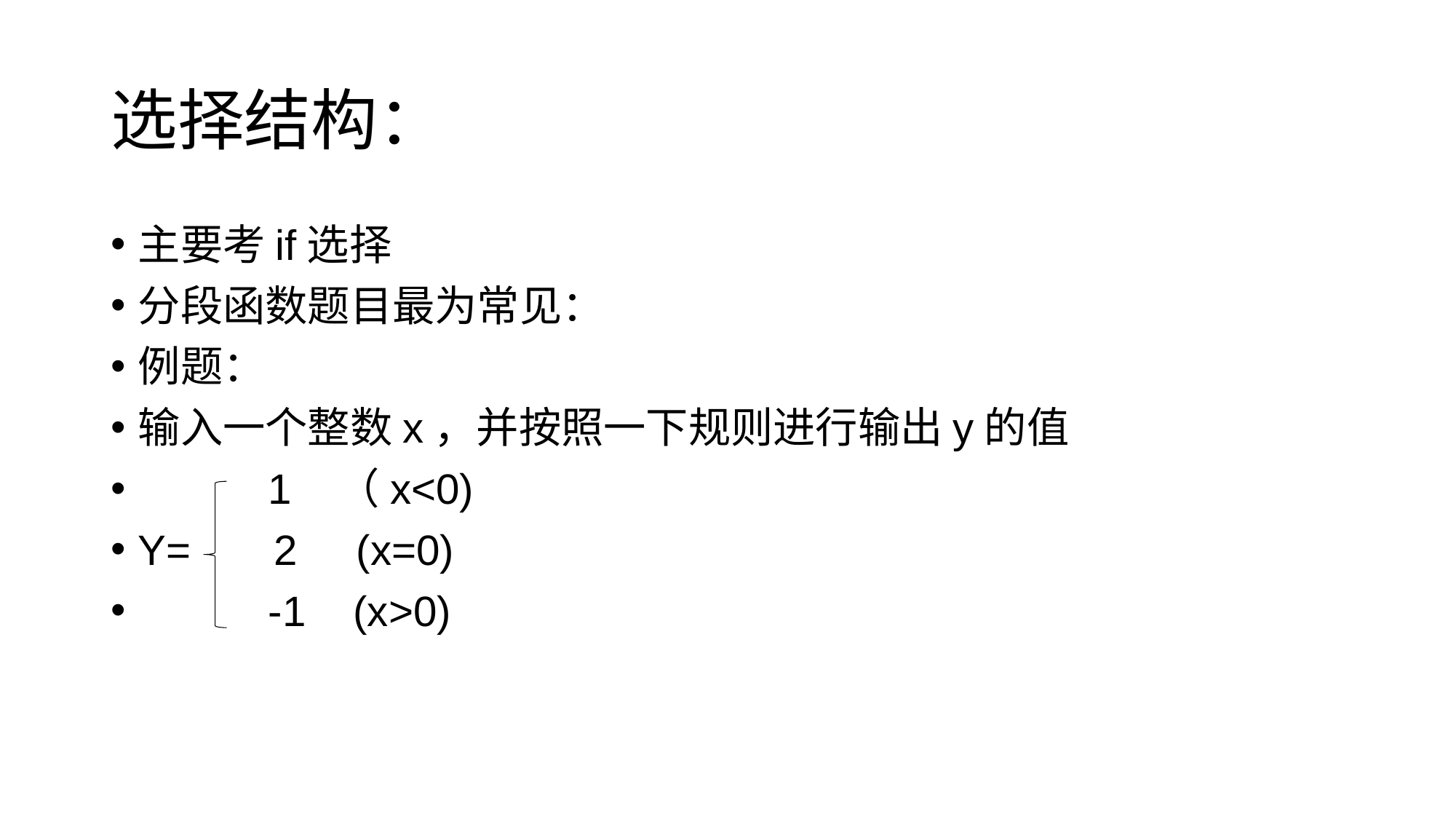

# 选择结构：
主要考if选择
分段函数题目最为常见：
例题：
输入一个整数x，并按照一下规则进行输出y的值
           1   （x<0)
Y=       2     (x=0)
           -1    (x>0)